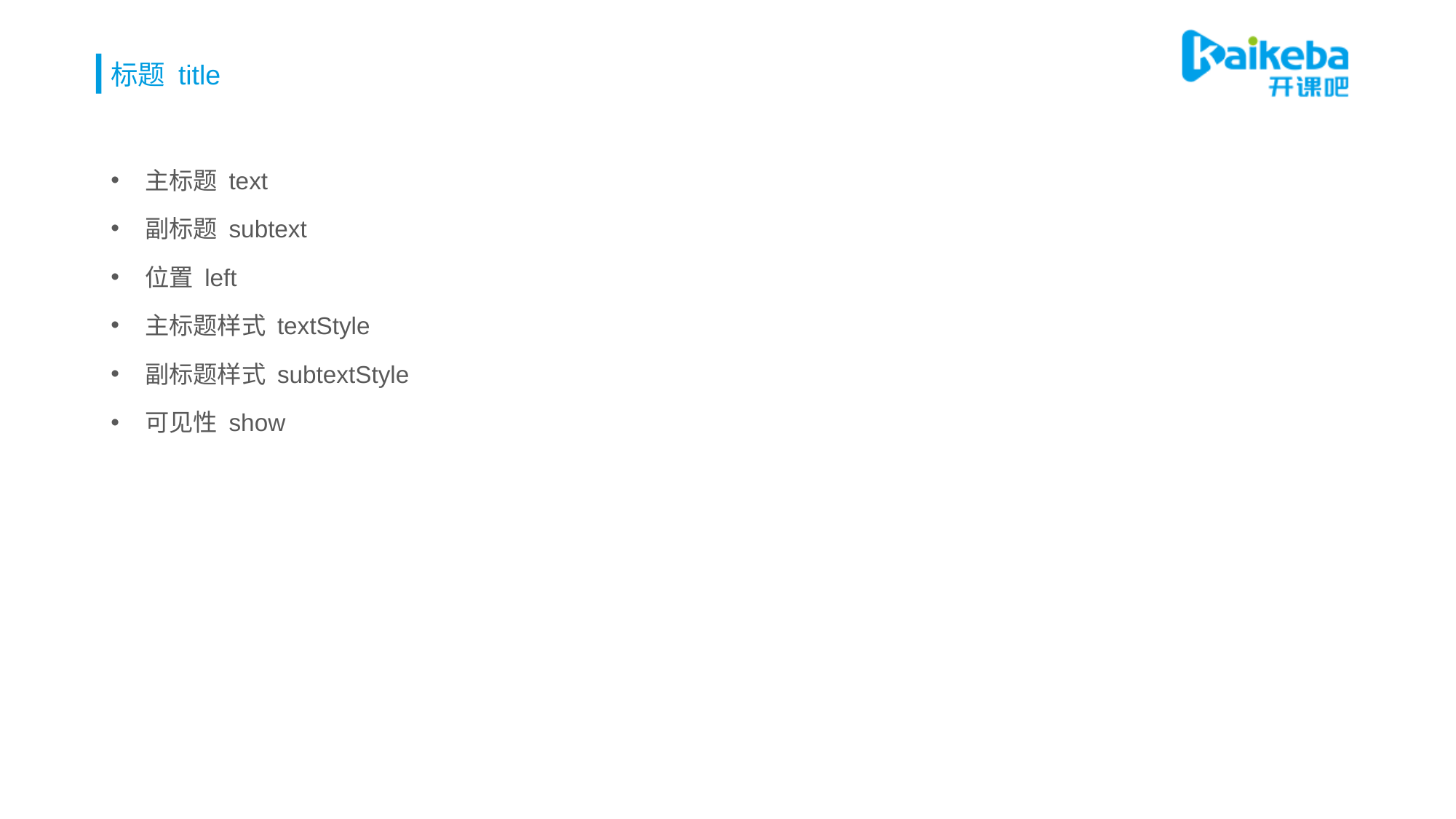

# 标题 title
主标题 text
副标题 subtext
位置 left
主标题样式 textStyle
副标题样式 subtextStyle
可见性 show